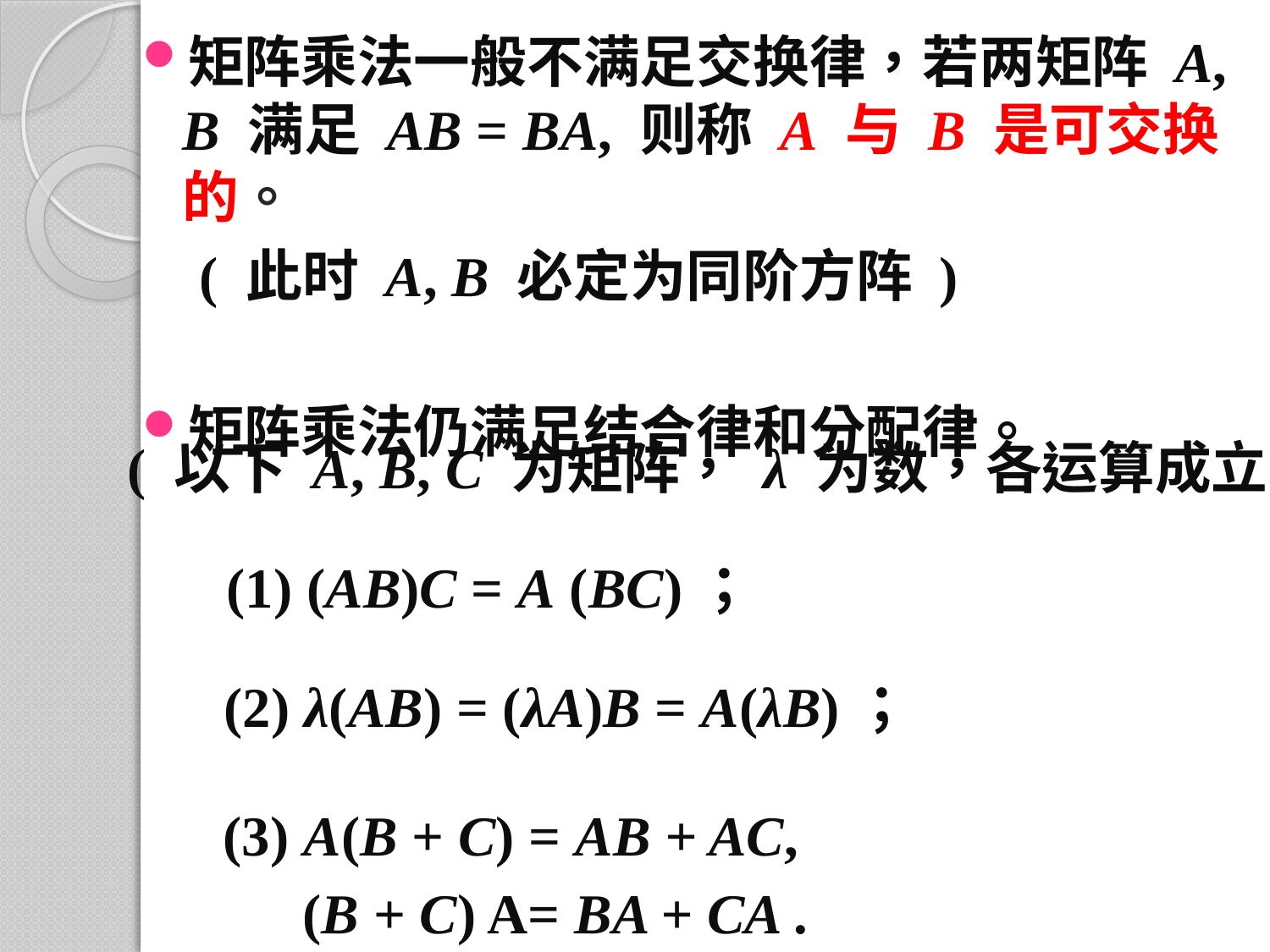

矩阵乘法一般不满足交换律，若两矩阵 A, B 满足 AB = BA, 则称 A 与 B 是可交换的。
    ( 此时 A, B 必定为同阶方阵 )

矩阵乘法仍满足结合律和分配律。

( 以下 A, B, C 为矩阵， λ 为数，各运算成立 )

(1) (AB)C = A (BC)；
(2) λ(AB) = (λA)B = A(λB)；
(3) A(B + C) = AB + AC,
(B + C) A= BA + CA .